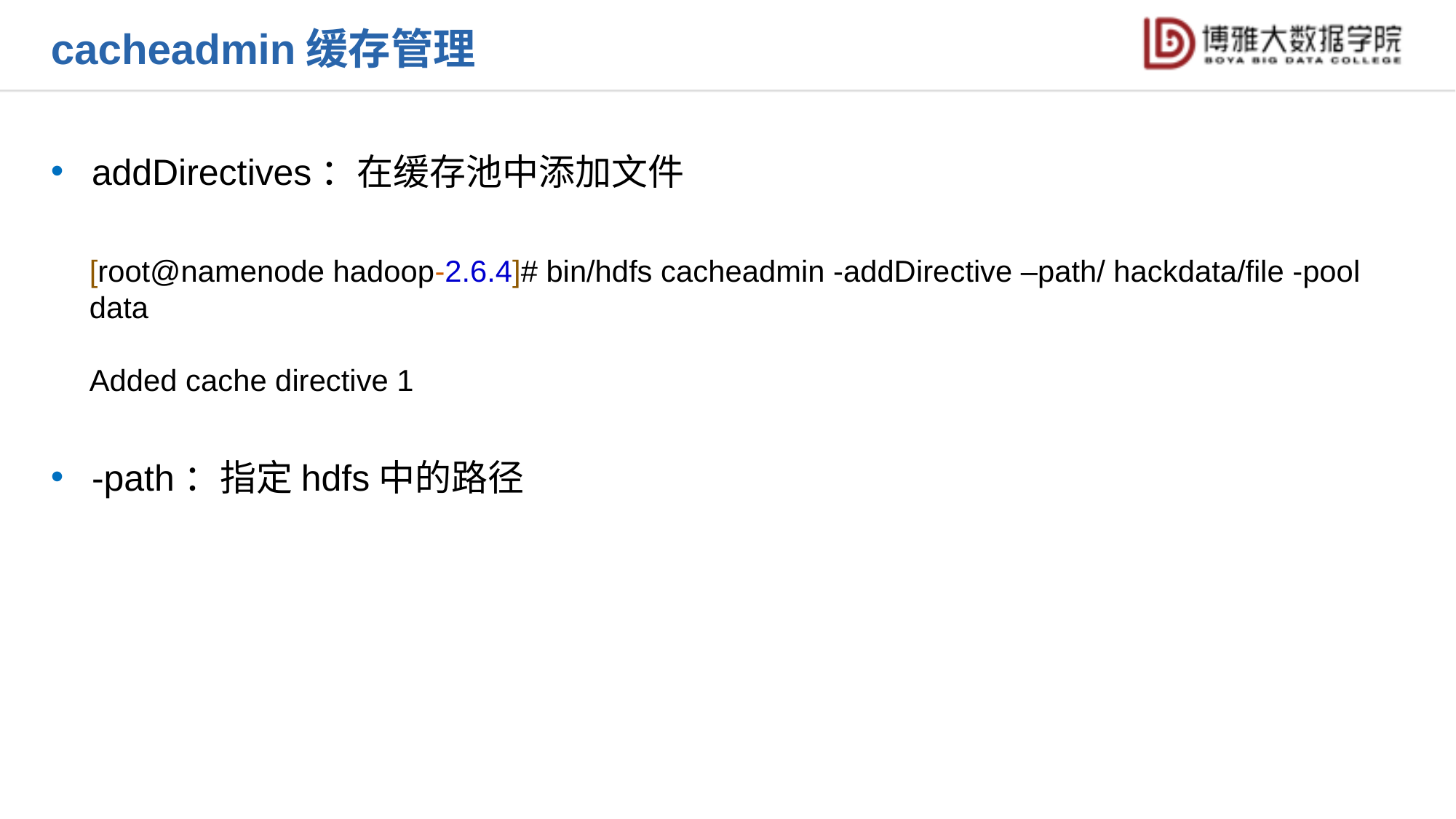

cacheadmin缓存管理

addDirectives：在缓存池中添加文件

-path：指定hdfs中的路径

[root@namenode hadoop-2.6.4]# bin/hdfs cacheadmin -addDirective –path/ hackdata/file -pool data

Added cache directive 1